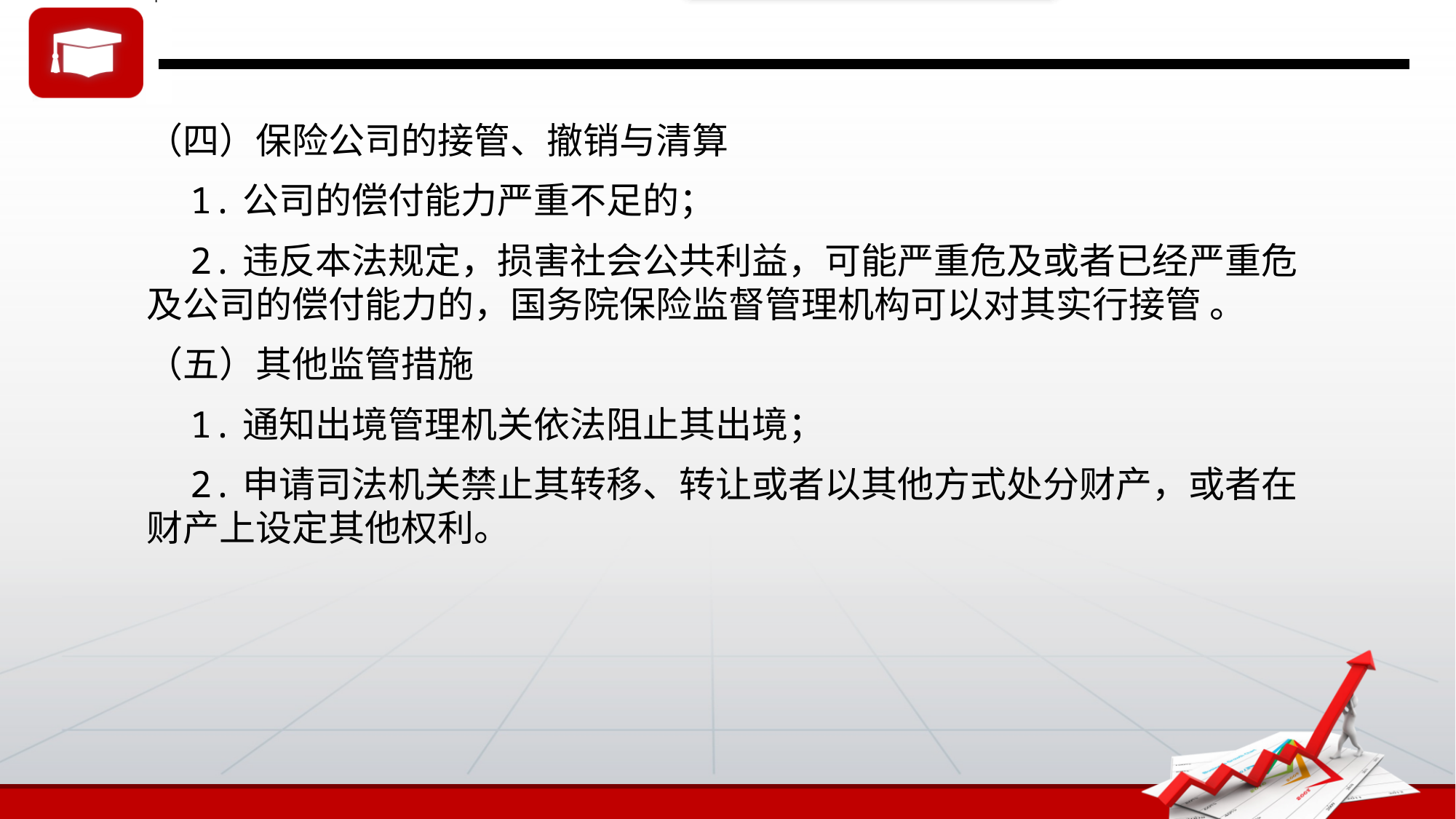

（四）保险公司的接管、撤销与清算
  1.公司的偿付能力严重不足的；
  2.违反本法规定，损害社会公共利益，可能严重危及或者已经严重危及公司的偿付能力的，国务院保险监督管理机构可以对其实行接管 。
（五）其他监管措施
  1.通知出境管理机关依法阻止其出境；
  2.申请司法机关禁止其转移、转让或者以其他方式处分财产，或者在财产上设定其他权利。